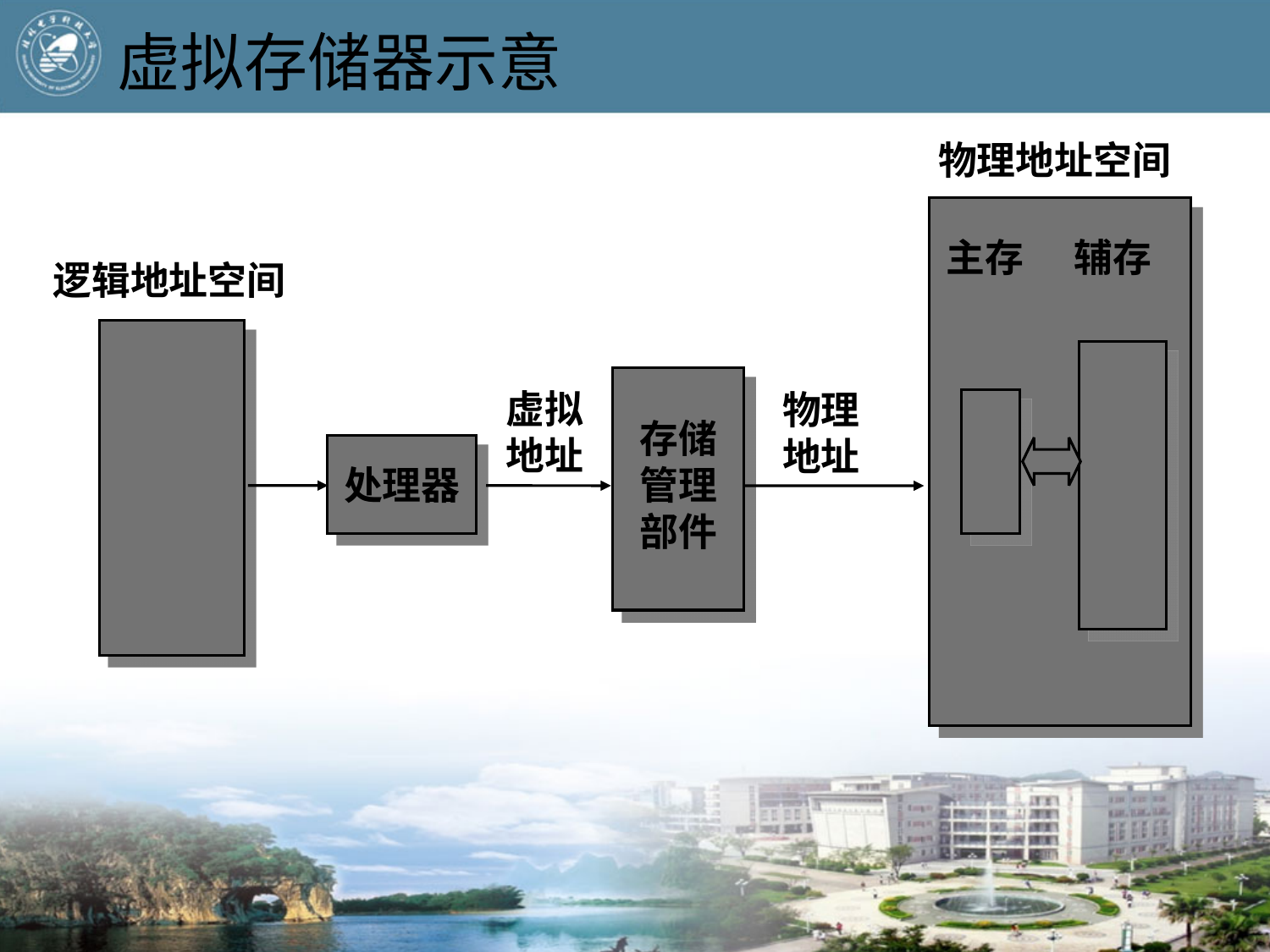

虚拟存储器示意
物理地址空间

主存
辅存
逻辑地址空间

存储
管理
部件
虚拟
地址
物理
地址

处理器